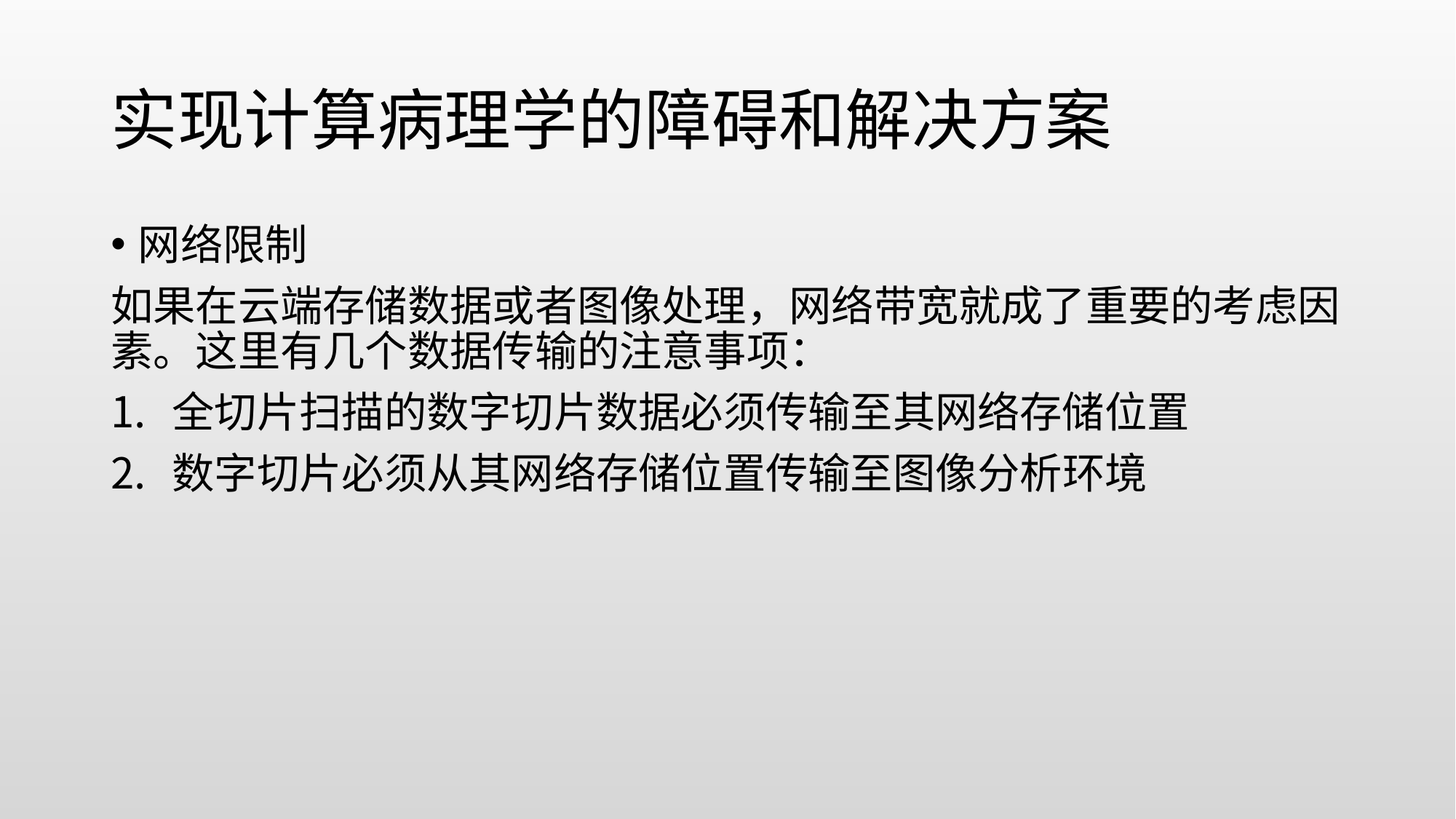

# 实现计算病理学的障碍和解决方案
网络限制
如果在云端存储数据或者图像处理，网络带宽就成了重要的考虑因素。这里有几个数据传输的注意事项：
全切片扫描的数字切片数据必须传输至其网络存储位置
数字切片必须从其网络存储位置传输至图像分析环境